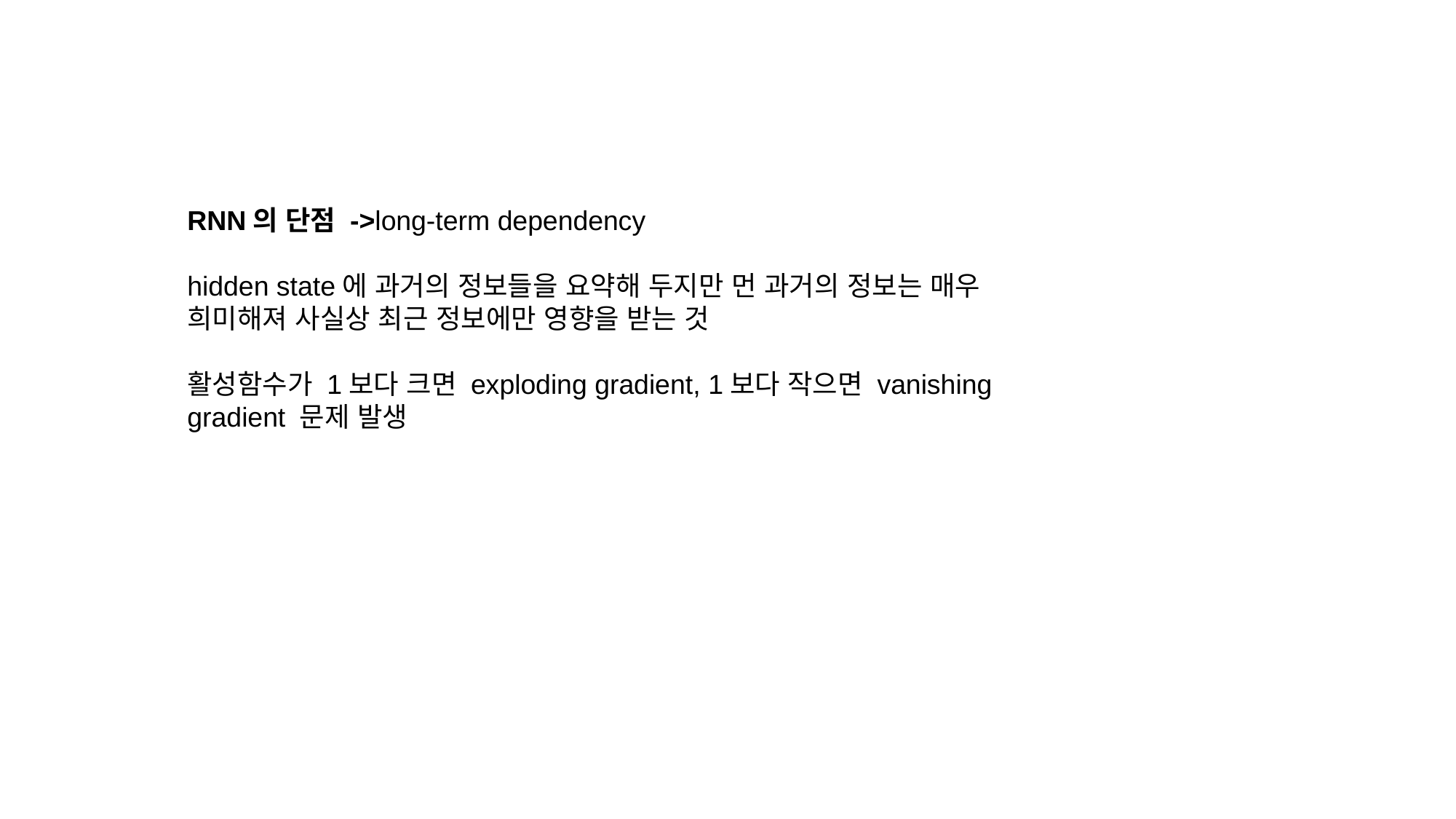

RNN의 단점 ->long-term dependency

hidden state에 과거의 정보들을 요약해 두지만 먼 과거의 정보는 매우 희미해져 사실상 최근 정보에만 영향을 받는 것

활성함수가 1보다 크면 exploding gradient, 1보다 작으면 vanishing gradient 문제 발생